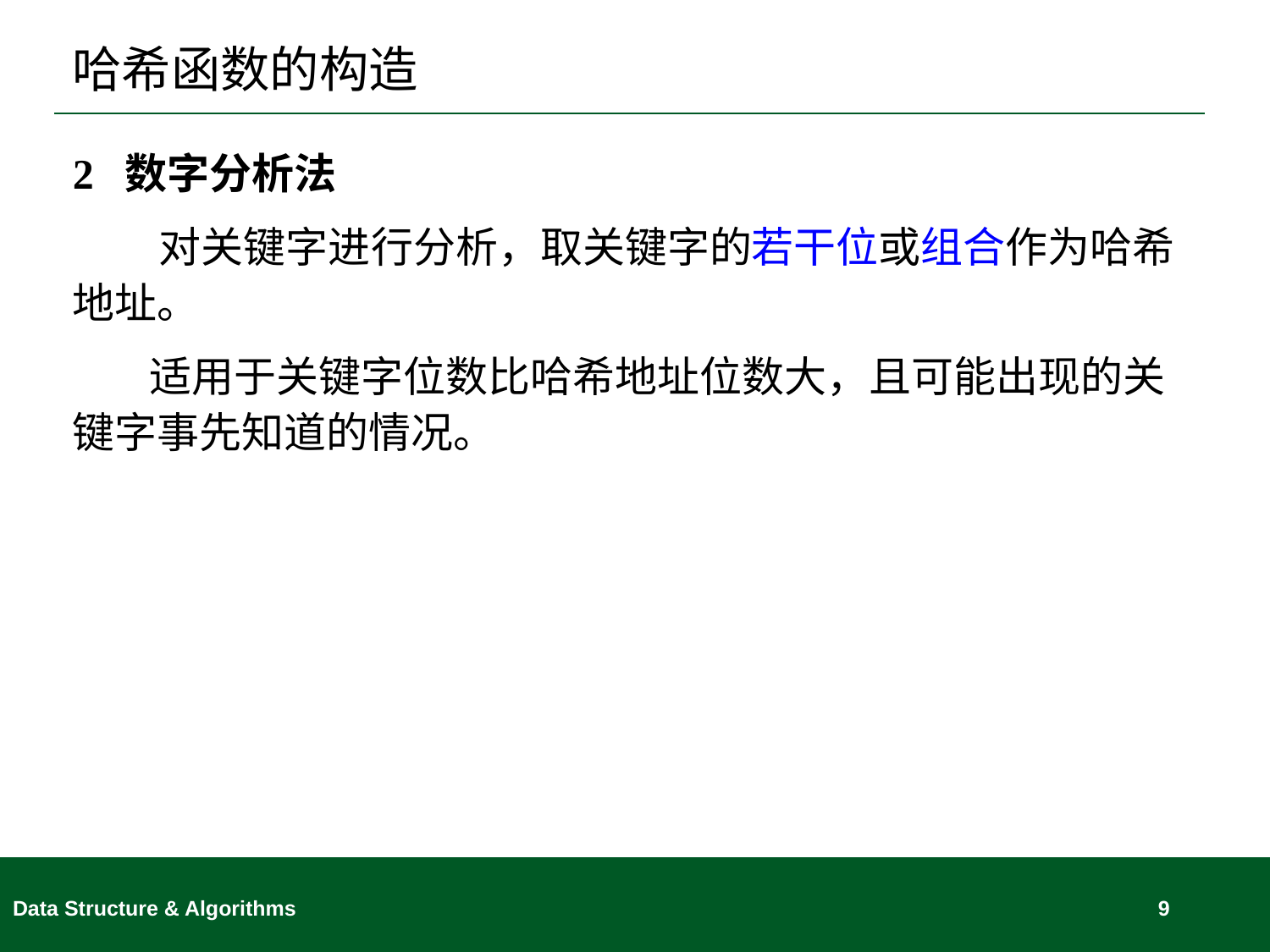

# 哈希函数的构造
2  数字分析法
        对关键字进行分析，取关键字的若干位或组合作为哈希地址。
       适用于关键字位数比哈希地址位数大，且可能出现的关键字事先知道的情况。

Data Structure & Algorithms
9